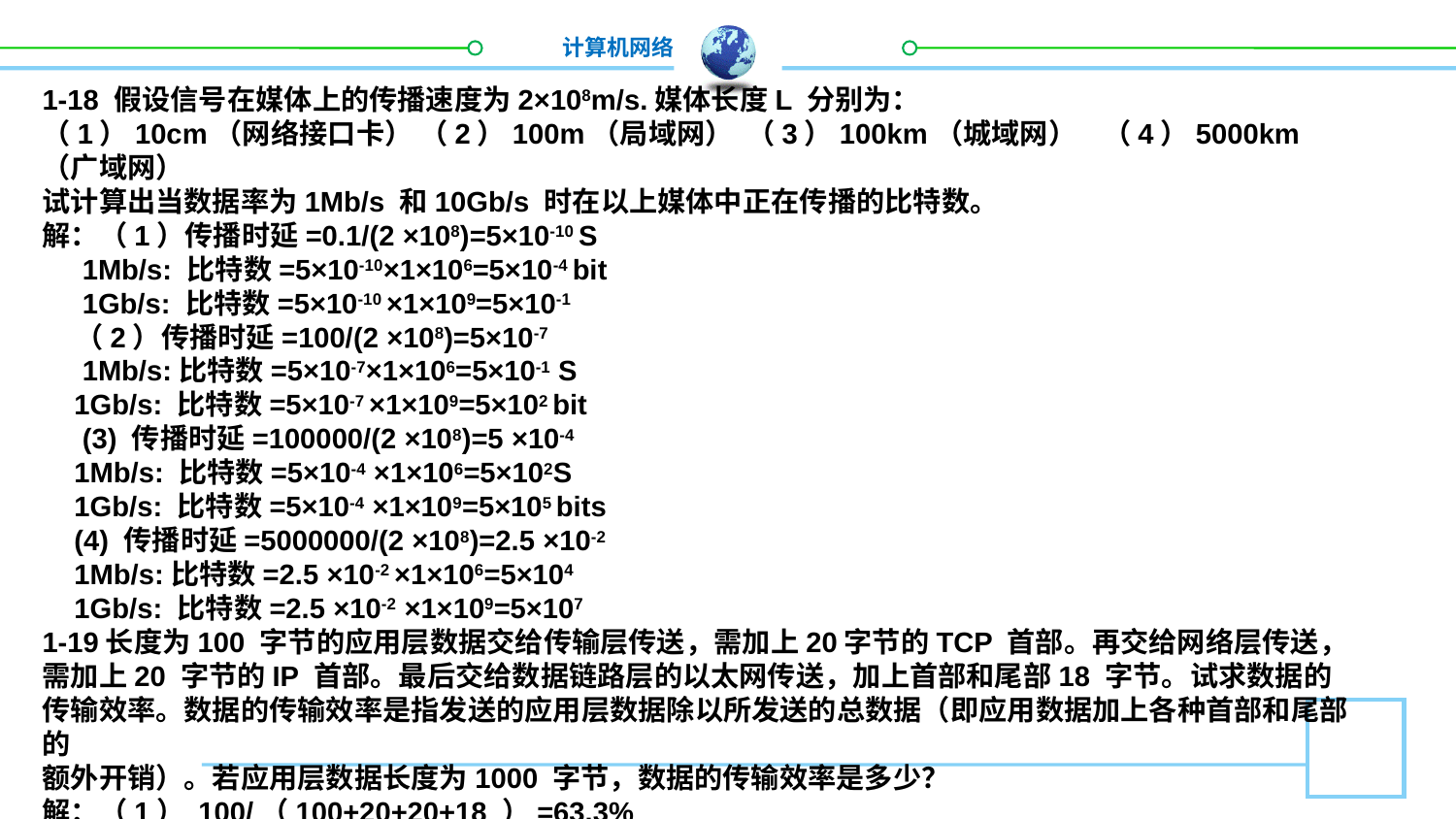

1-18 假设信号在媒体上的传播速度为2×108m/s.媒体长度L 分别为：
（1）10cm（网络接口卡） （2）100m（局域网）  （3）100km（城域网）    （4）5000km（广域网）
试计算出当数据率为1Mb/s 和10Gb/s 时在以上媒体中正在传播的比特数。
解：（1）传播时延=0.1/(2 ×108)=5×10-10 S
     1Mb/s: 比特数=5×10-10×1×106=5×10-4 bit
     1Gb/s: 比特数=5×10-10 ×1×109=5×10-1
    （2）传播时延=100/(2 ×108)=5×10-7
     1Mb/s:比特数=5×10-7×1×106=5×10-1 S
    1Gb/s: 比特数=5×10-7 ×1×109=5×102 bit
     (3) 传播时延=100000/(2 ×108)=5 ×10-4
    1Mb/s: 比特数=5×10-4 ×1×106=5×102S
    1Gb/s: 比特数=5×10-4 ×1×109=5×105 bits
    (4) 传播时延=5000000/(2 ×108)=2.5 ×10-2
    1Mb/s:比特数=2.5 ×10-2 ×1×106=5×104
    1Gb/s: 比特数=2.5 ×10-2 ×1×109=5×107
1-19长度为100 字节的应用层数据交给传输层传送，需加上20字节的TCP 首部。再交给网络层传送，需加上20 字节的IP 首部。最后交给数据链路层的以太网传送，加上首部和尾部18 字节。试求数据的传输效率。数据的传输效率是指发送的应用层数据除以所发送的总数据（即应用数据加上各种首部和尾部的
额外开销）。若应用层数据长度为1000 字节，数据的传输效率是多少？
解：（1） 100/（100+20+20+18 ）=63.3%
（2） 1000/（ 1000+20+20+18 ）=94.5%